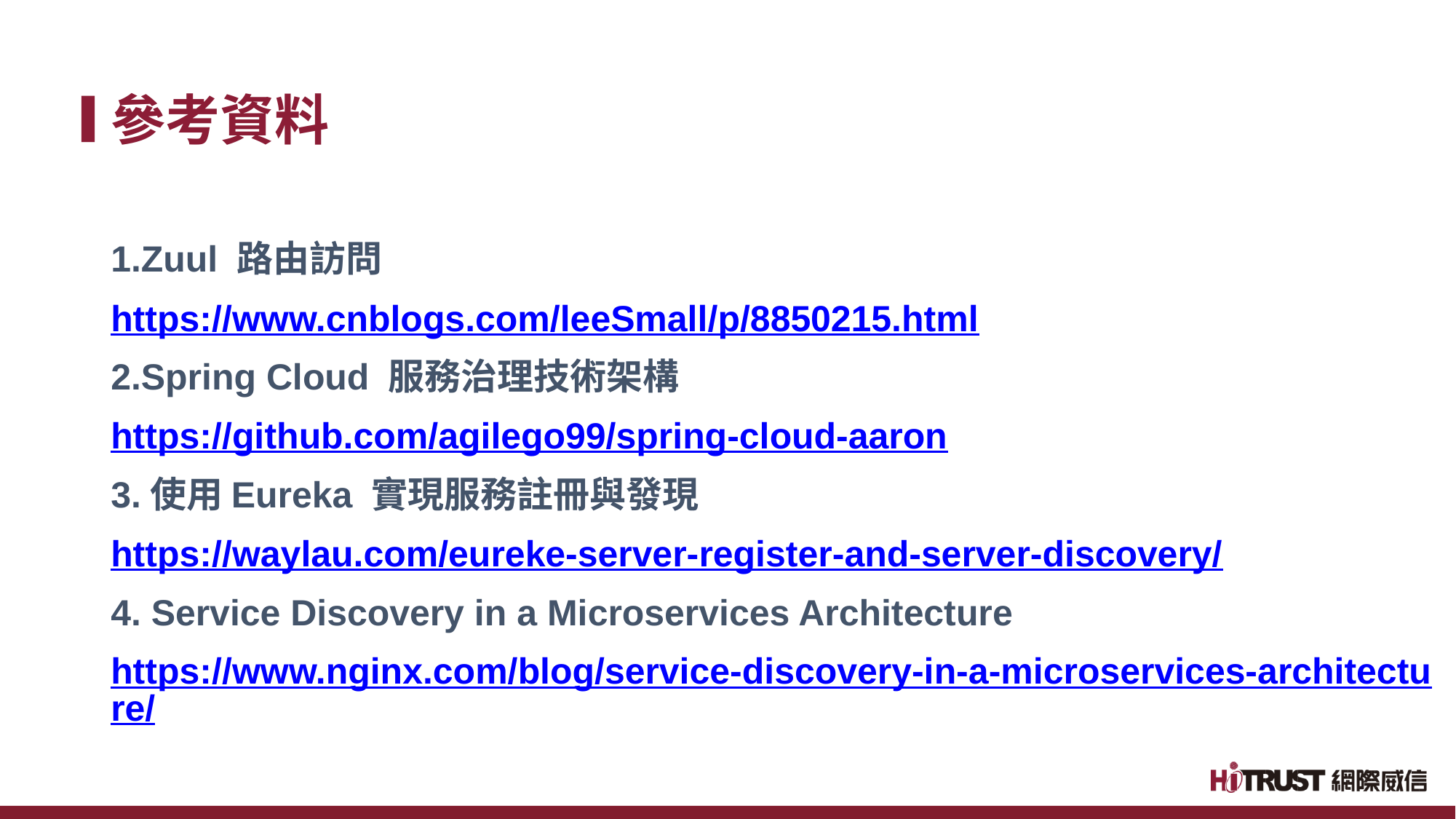

參考資料

1.Zuul 路由訪問
https://www.cnblogs.com/leeSmall/p/8850215.html
2.Spring Cloud 服務治理技術架構
https://github.com/agilego99/spring-cloud-aaron
3.使用Eureka 實現服務註冊與發現
https://waylau.com/eureke-server-register-and-server-discovery/
4. Service Discovery in a Microservices Architecture
https://www.nginx.com/blog/service-discovery-in-a-microservices-architecture/